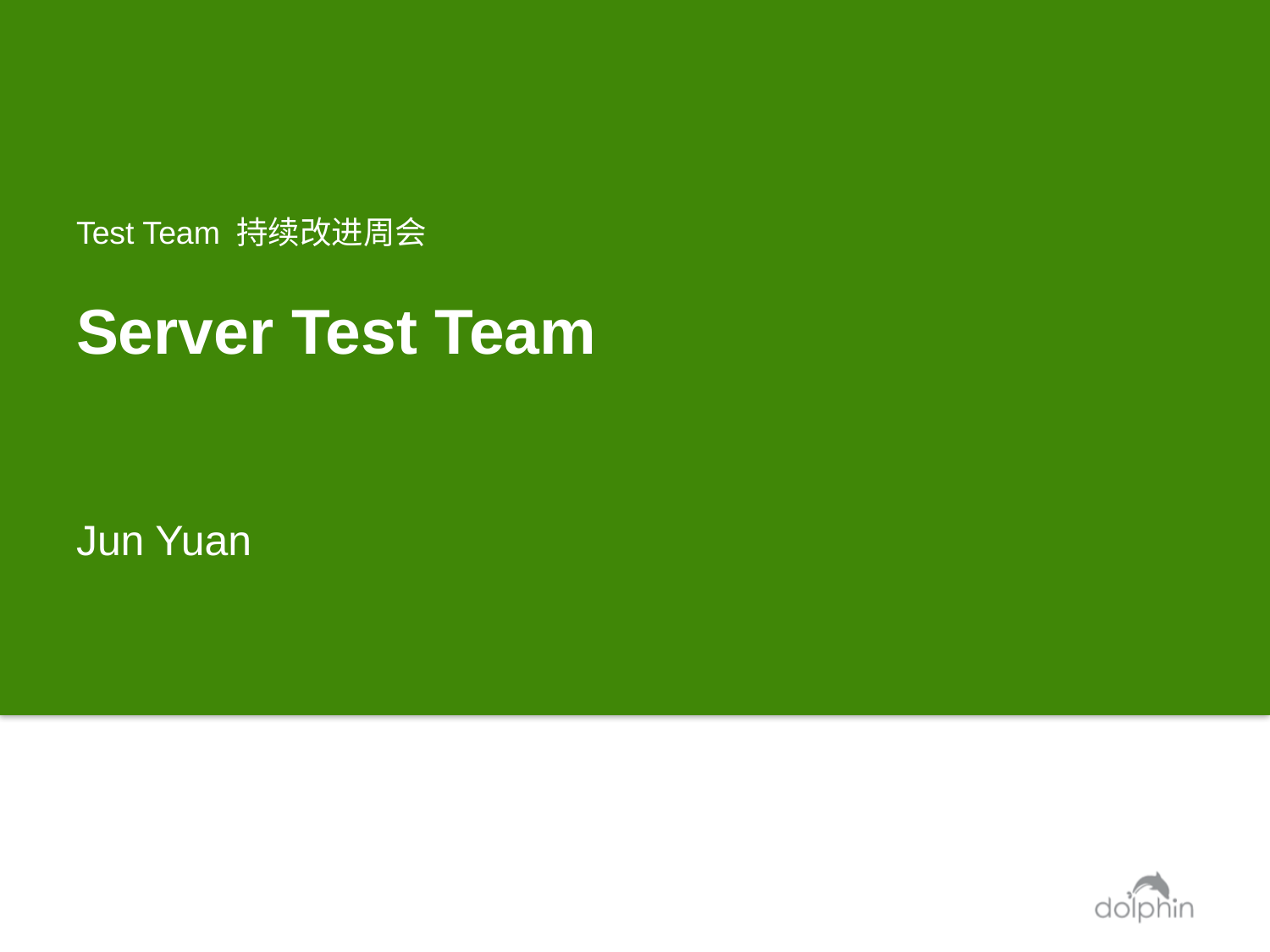

Test Team 持续改进周会
# Server Test Team
Jun Yuan